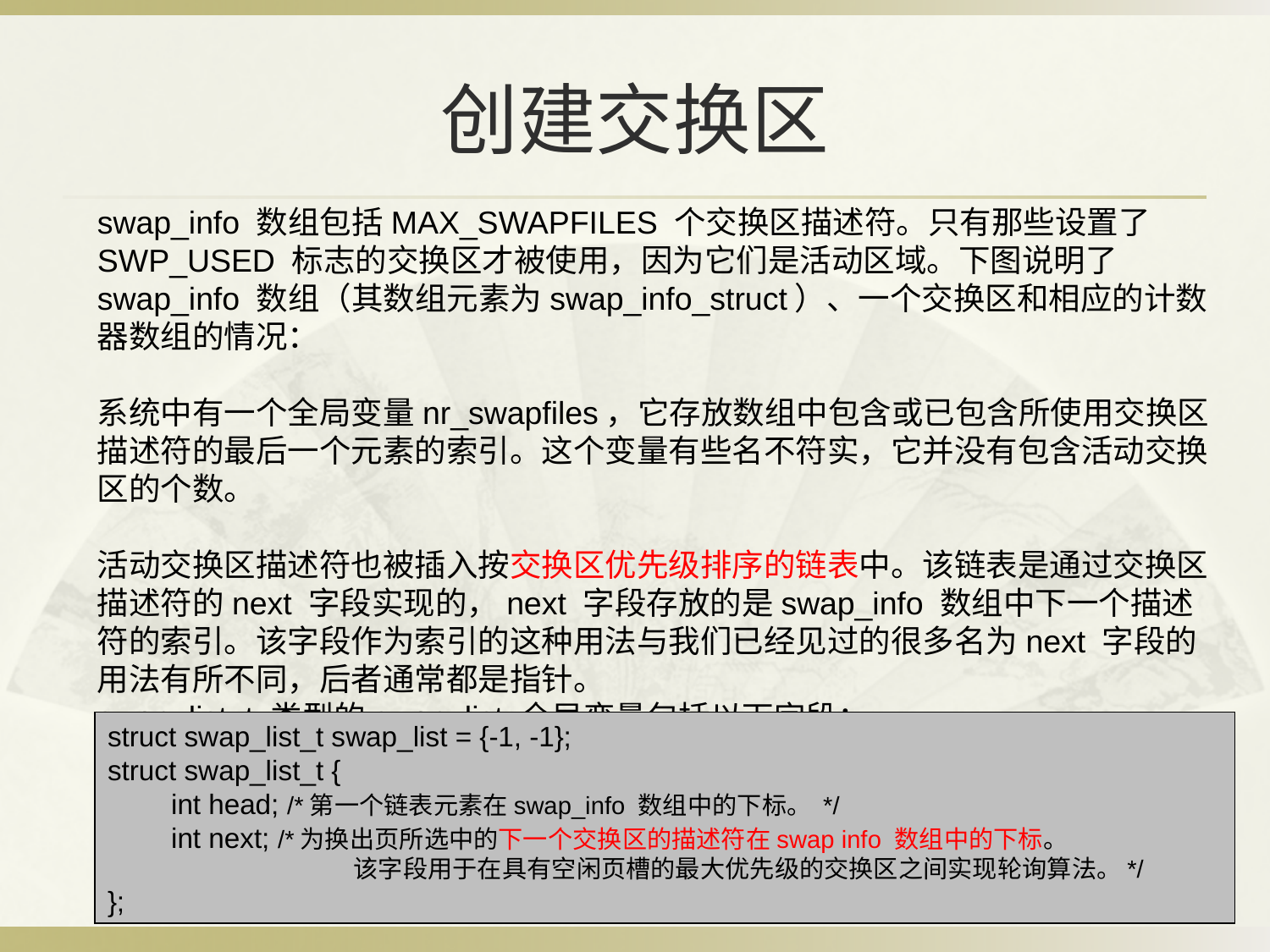

BBAAD9C20180234D78810CEA56E0B6D0E2B9B20918E83B70A6D98F34B1082BBC3B4CB53861613B0222C92008C846A8EC6DF921DA91D02BB11B4DC25E387E20DC24F5093D372C66F764BF29976F2244E727F1E0367CA8D314A8D6A1982F006CC8D8F62991BE0
# 创建交换区
swap_info 数组包括MAX_SWAPFILES 个交换区描述符。只有那些设置了SWP_USED 标志的交换区才被使用，因为它们是活动区域。下图说明了swap_info 数组（其数组元素为swap_info_struct）、一个交换区和相应的计数器数组的情况：

系统中有一个全局变量nr_swapfiles，它存放数组中包含或已包含所使用交换区描述符的最后一个元素的索引。这个变量有些名不符实，它并没有包含活动交换区的个数。

活动交换区描述符也被插入按交换区优先级排序的链表中。该链表是通过交换区描述符的next 字段实现的，next 字段存放的是swap_info 数组中下一个描述符的索引。该字段作为索引的这种用法与我们已经见过的很多名为next 字段的用法有所不同，后者通常都是指针。
swap_list_t 类型的swap_list 全局变量包括以下字段：
struct swap_list_t swap_list = {-1, -1};
struct swap_list_t {
int head; /*第一个链表元素在swap_info 数组中的下标。 */
int next; /*为换出页所选中的下一个交换区的描述符在swap info 数组中的下标。
	         该字段用于在具有空闲页槽的最大优先级的交换区之间实现轮询算法。*/
};